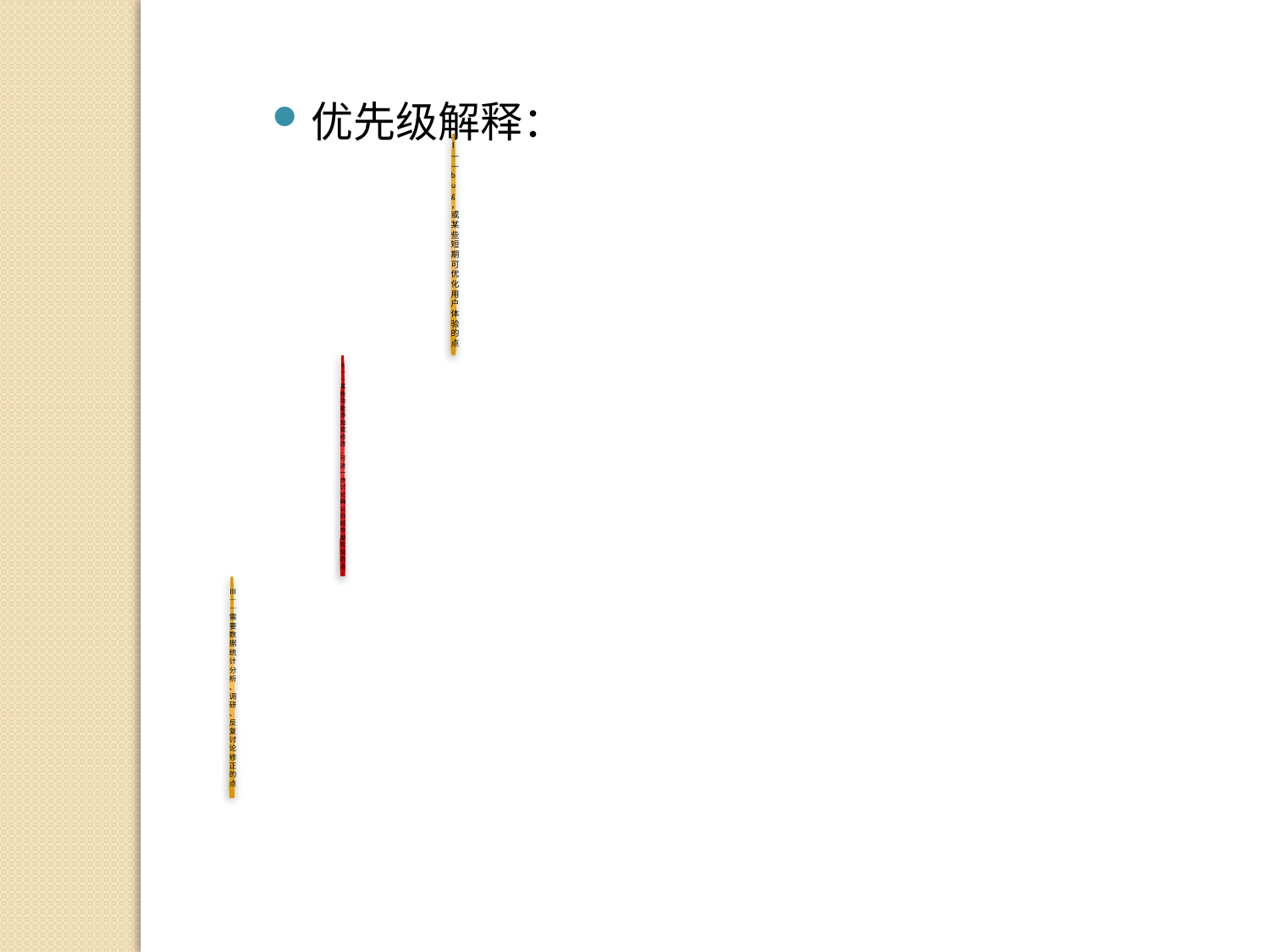

优先级解释：
Ⅱ——某些功能添加或修改，可进一步讨论确认后短中期实现的点
Ⅲ——需要数据统计分析、调研、反复讨论修正的点
Ⅰ——bug，或某些短期可优化用户体验的点